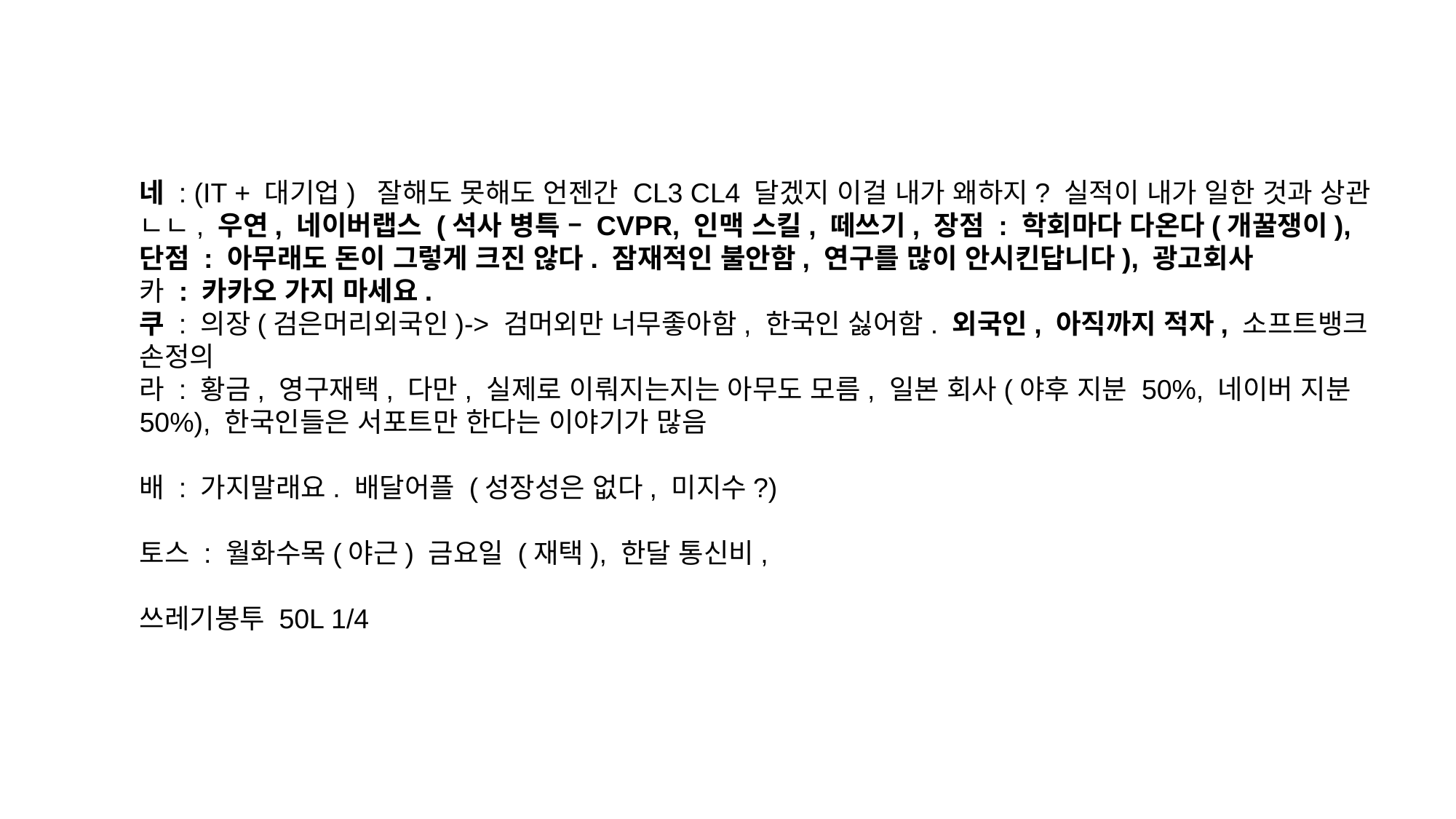

네 : (IT + 대기업)  잘해도 못해도 언젠간 CL3 CL4 달겠지 이걸 내가 왜하지? 실적이 내가 일한 것과 상관 ㄴㄴ, 우연, 네이버랩스 (석사 병특 – CVPR, 인맥 스킬, 떼쓰기, 장점 : 학회마다 다온다(개꿀쟁이), 단점 : 아무래도 돈이 그렇게 크진 않다. 잠재적인 불안함, 연구를 많이 안시킨답니다), 광고회사
카 : 카카오 가지 마세요.
쿠 : 의장(검은머리외국인)-> 검머외만 너무좋아함, 한국인 싫어함. 외국인, 아직까지 적자, 소프트뱅크 손정의
라 : 황금, 영구재택, 다만, 실제로 이뤄지는지는 아무도 모름, 일본 회사(야후 지분 50%, 네이버 지분 50%), 한국인들은 서포트만 한다는 이야기가 많음

배 : 가지말래요. 배달어플 (성장성은 없다, 미지수?)

토스 : 월화수목(야근) 금요일 (재택), 한달 통신비,

쓰레기봉투 50L 1/4